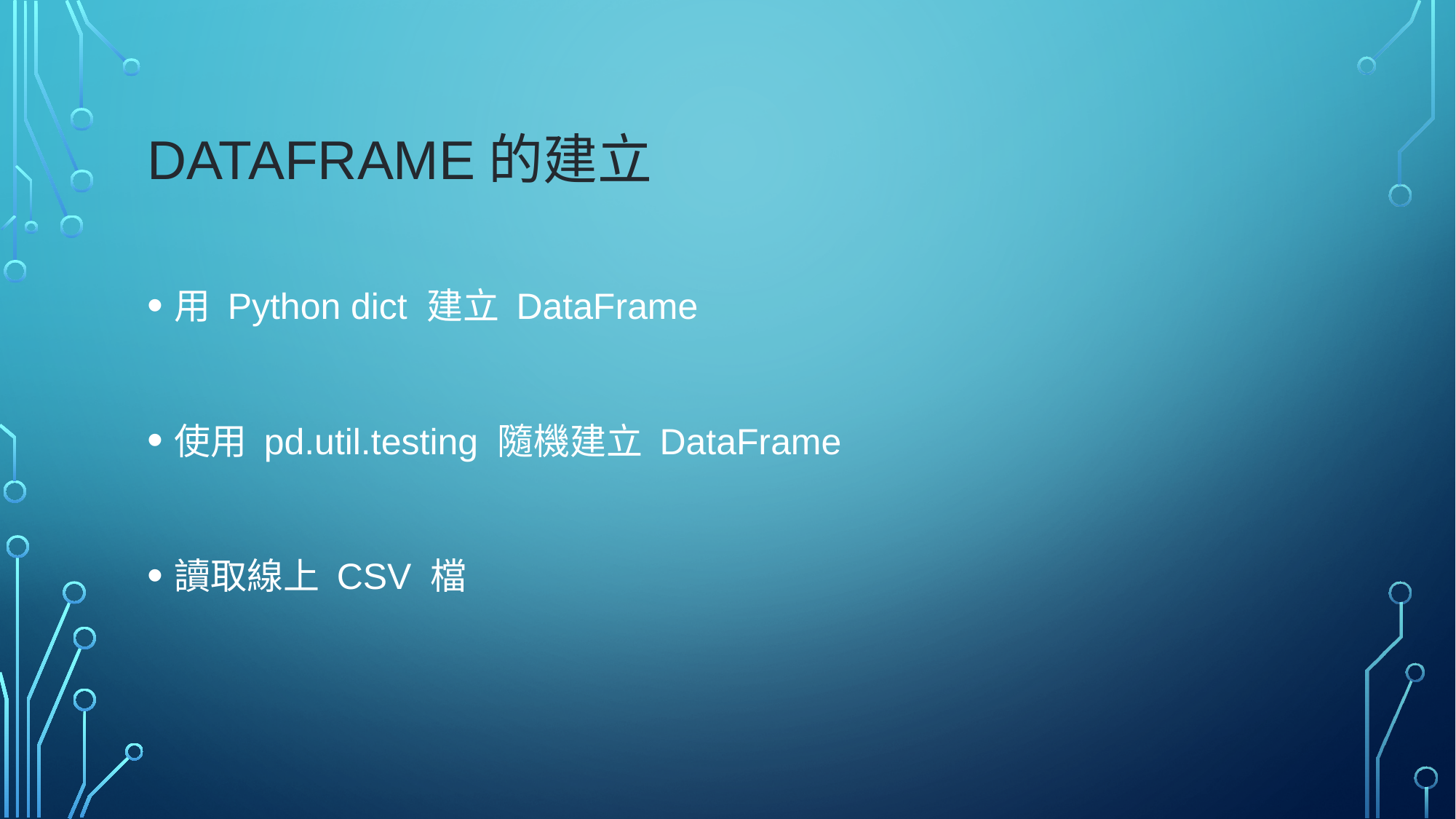

# Dataframe的建立
用 Python dict 建立 DataFrame

使用 pd.util.testing 隨機建立 DataFrame

讀取線上 CSV 檔